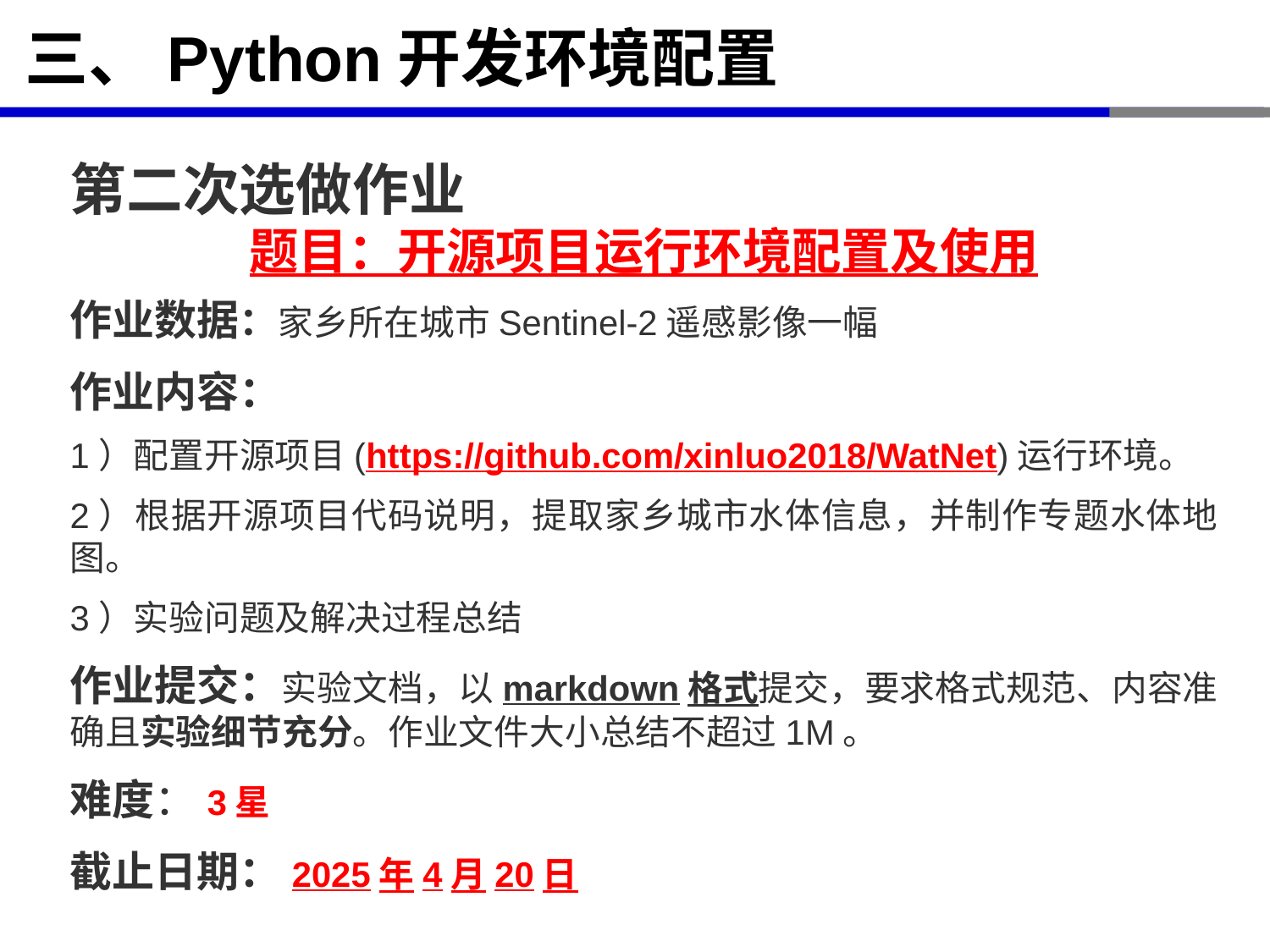

# 三、Python开发环境配置
第二次选做作业
题目：开源项目运行环境配置及使用
作业数据：家乡所在城市Sentinel-2遥感影像一幅
作业内容：
1）配置开源项目(https://github.com/xinluo2018/WatNet)运行环境。
2）根据开源项目代码说明，提取家乡城市水体信息，并制作专题水体地图。
3）实验问题及解决过程总结
作业提交：实验文档，以markdown格式提交，要求格式规范、内容准确且实验细节充分。作业文件大小总结不超过1M。
难度：3星
截止日期：2025年4月20日